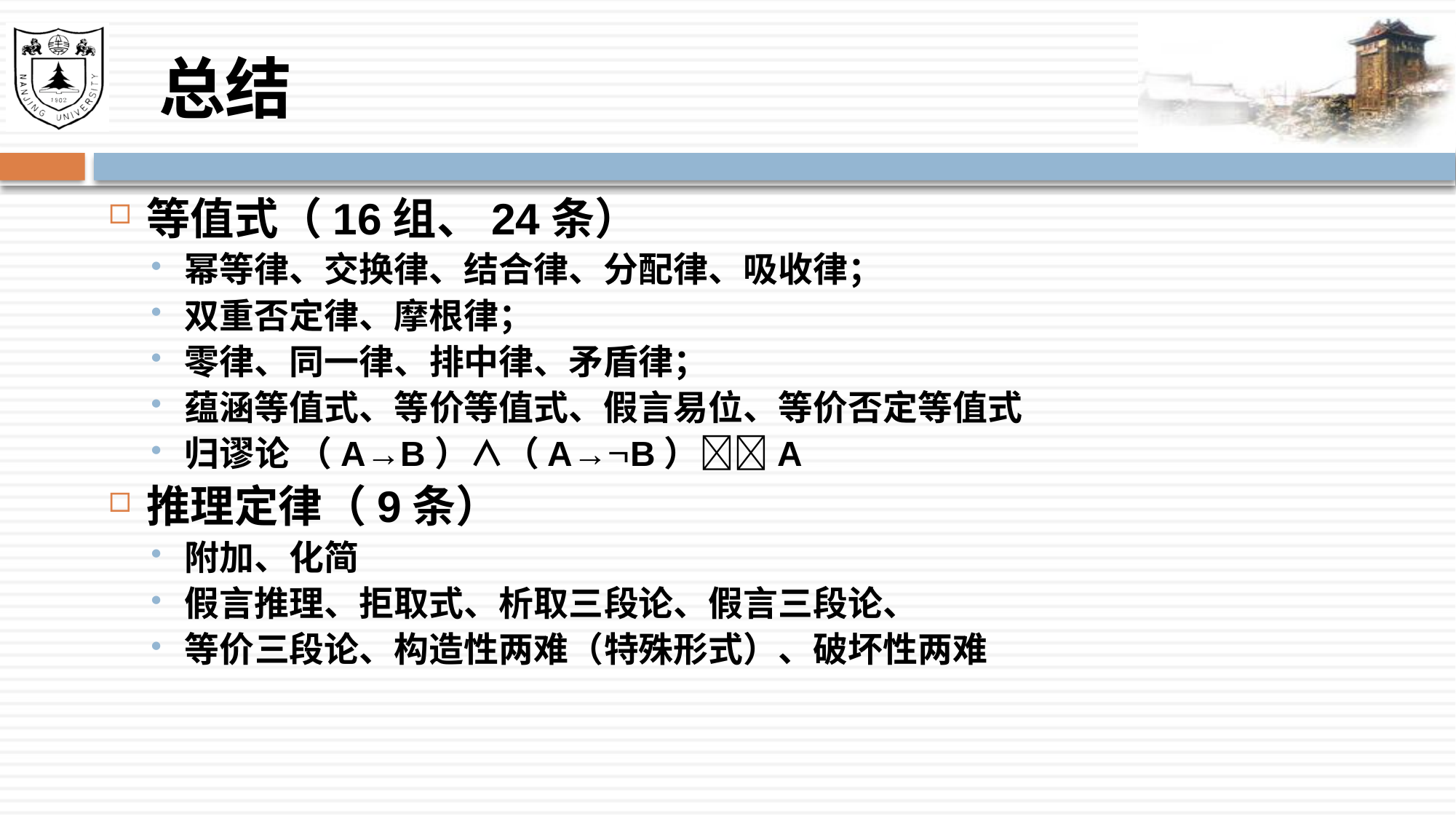

# 总结
等值式（16组、24条）
幂等律、交换律、结合律、分配律、吸收律；
双重否定律、摩根律；
零律、同一律、排中律、矛盾律；
蕴涵等值式、等价等值式、假言易位、等价否定等值式
归谬论 （A→B）∧（A→¬B）⇔¬A
推理定律（9条）
附加、化简
假言推理、拒取式、析取三段论、假言三段论、
等价三段论、构造性两难（特殊形式）、破坏性两难